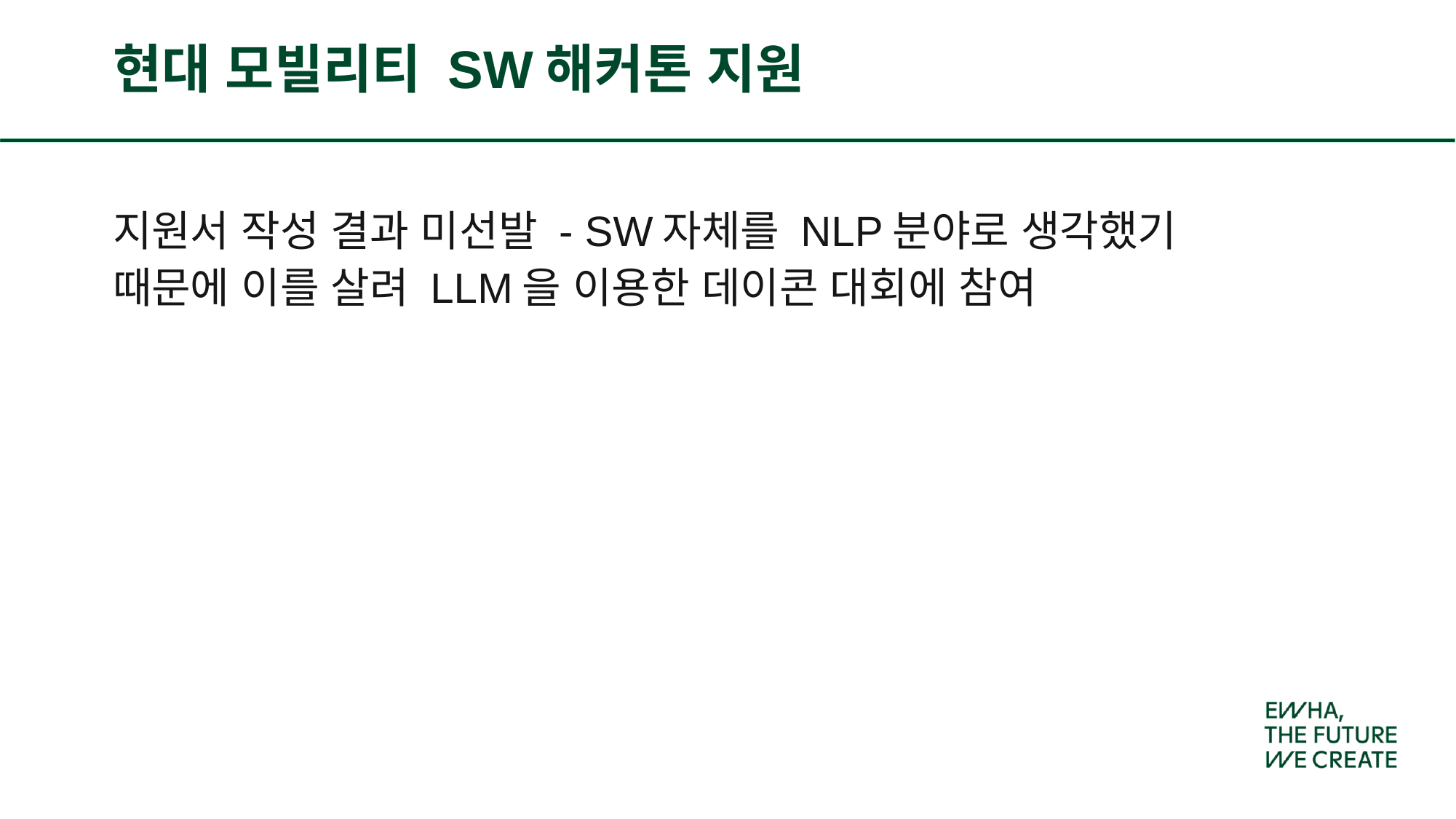

# 현대 모빌리티 SW해커톤 지원
지원서 작성 결과 미선발 - SW자체를 NLP분야로 생각했기 때문에 이를 살려 LLM을 이용한 데이콘 대회에 참여